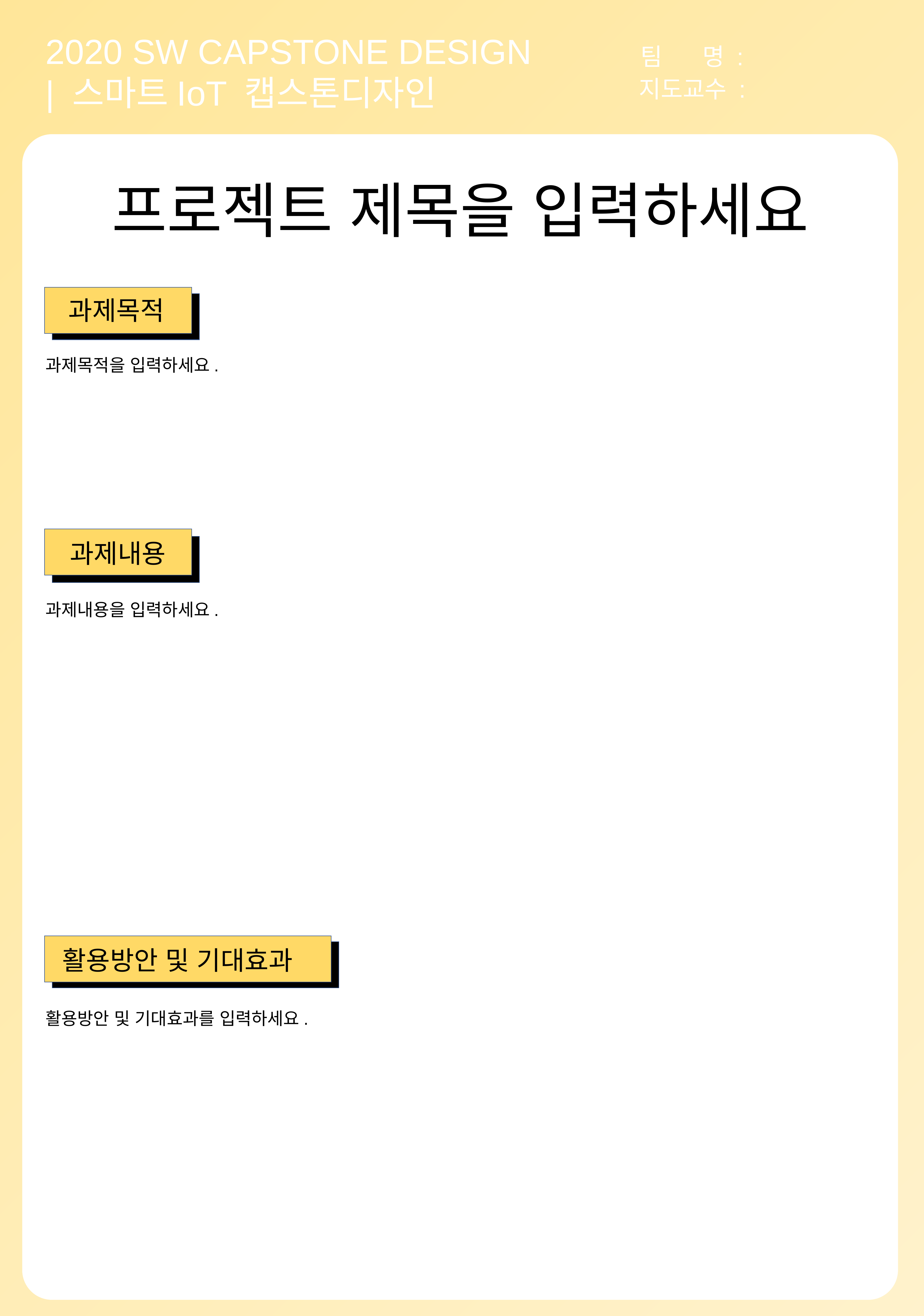

2020 SW CAPSTONE DESIGN
| 스마트IoT 캡스톤디자인
팀      명 :
지도교수 :

프로젝트 제목을 입력하세요

과제목적
과제목적을 입력하세요.

과제내용
과제내용을 입력하세요.

활용방안 및 기대효과
활용방안 및 기대효과를 입력하세요.